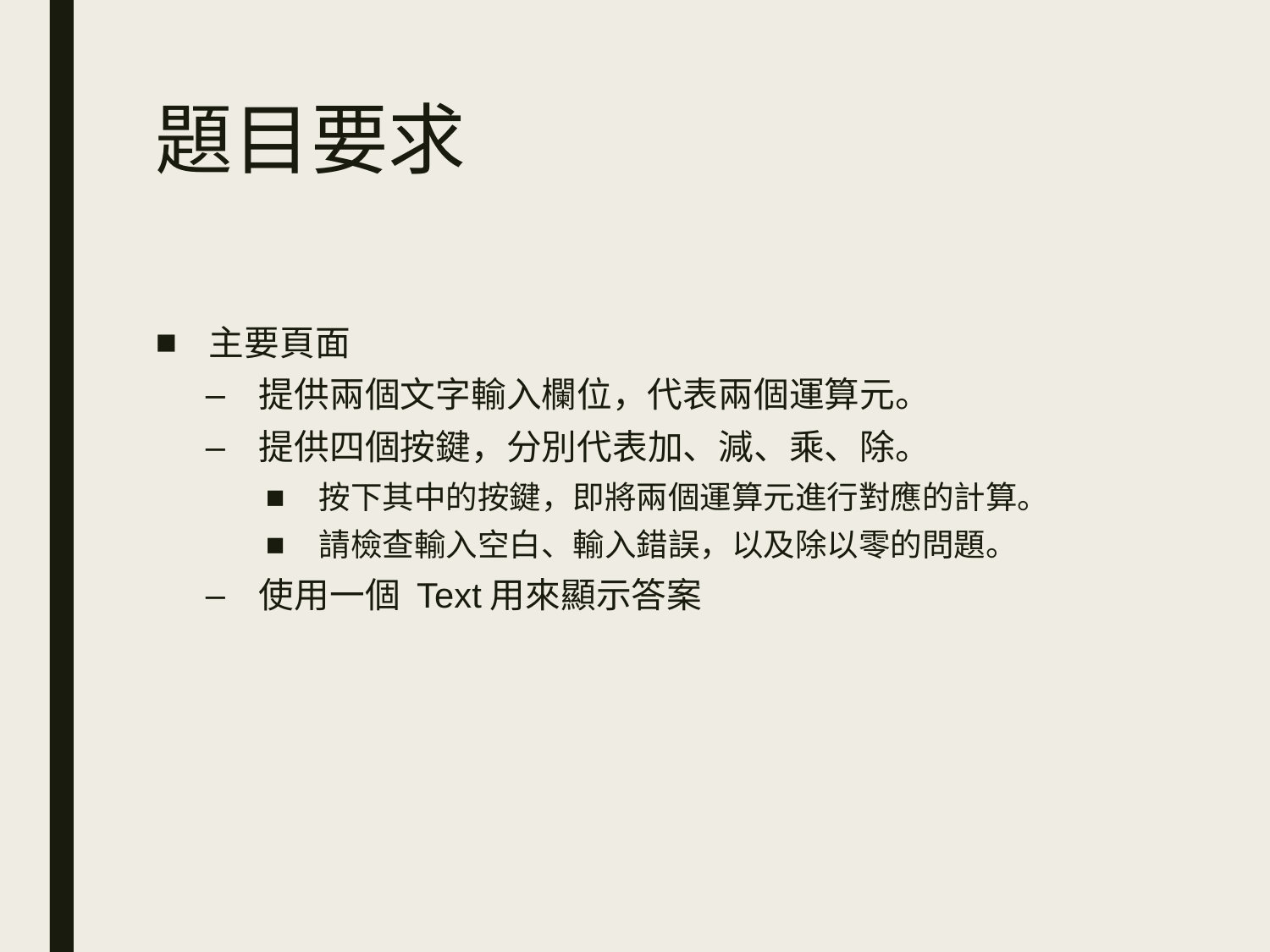

# 題目要求
主要頁面
提供兩個文字輸入欄位，代表兩個運算元。
提供四個按鍵，分別代表加、減、乘、除。
按下其中的按鍵，即將兩個運算元進行對應的計算。
請檢查輸入空白、輸入錯誤，以及除以零的問題。
使用一個 Text用來顯示答案